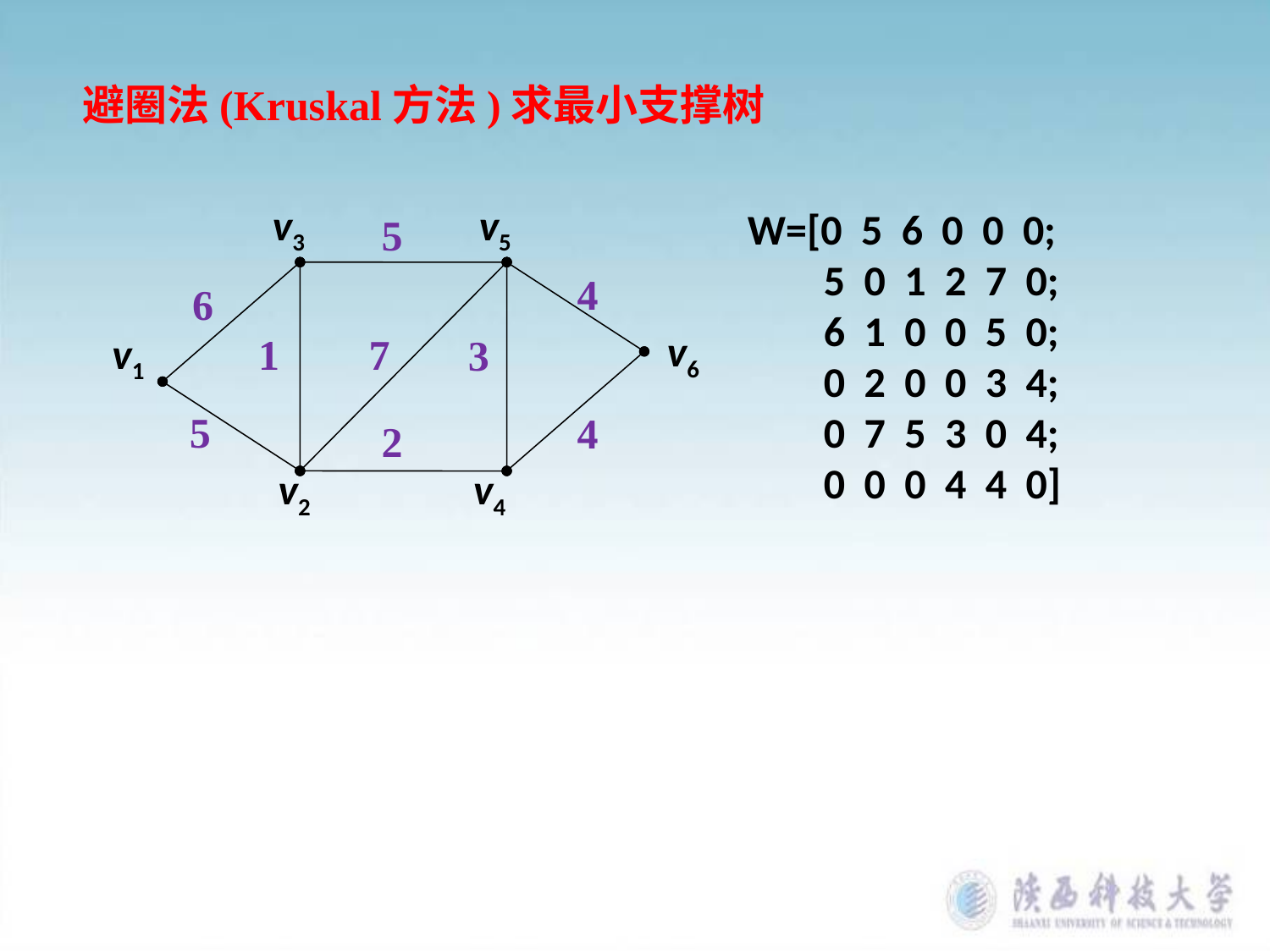

避圈法(Kruskal方法)求最小支撑树
v3
v5
5
4

6
v6
v1
1
7
3

5
4
2
v2
v4

W=[0  5  6  0  0  0;
        5  0  1  2  7  0;
        6  1  0  0  5  0;
        0  2  0  0  3  4;
        0  7  5  3  0  4;
        0  0  0  4  4  0]